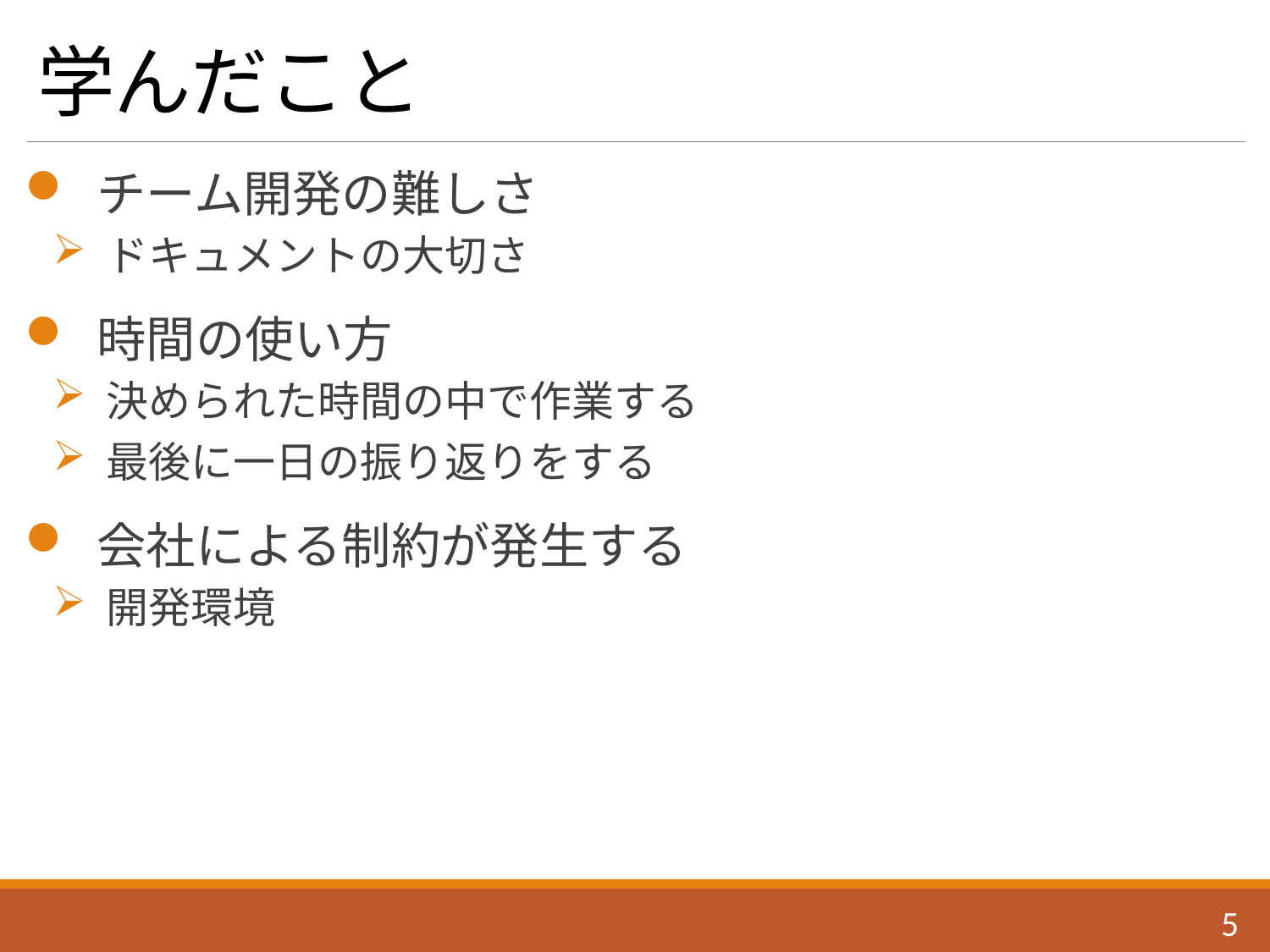

# 学んだこと
 チーム開発の難しさ
 ドキュメントの大切さ
 時間の使い方
 決められた時間の中で作業する
 最後に一日の振り返りをする
 会社による制約が発生する
 開発環境

5